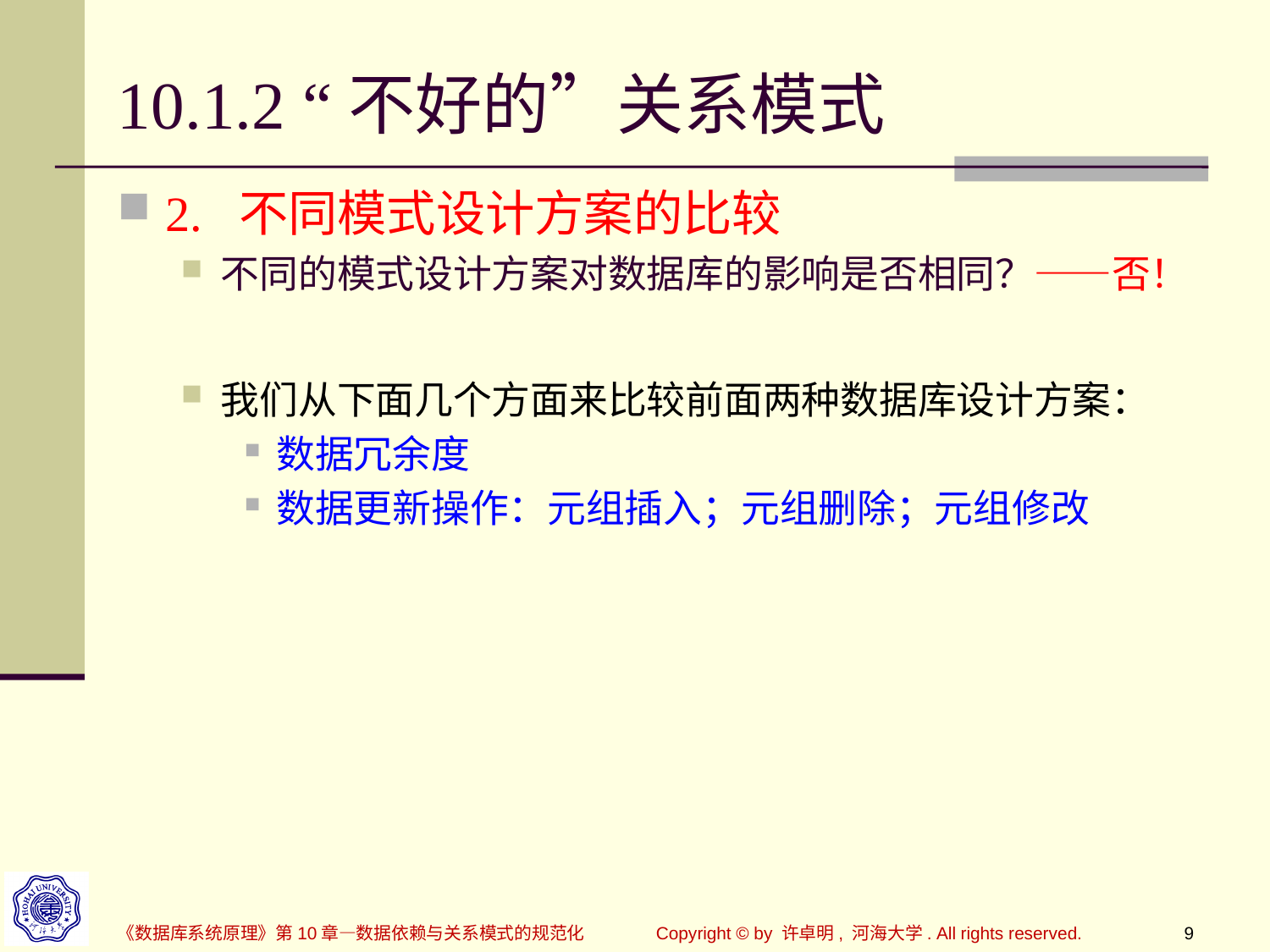

# 10.1.2 “不好的”关系模式
2.  不同模式设计方案的比较
不同的模式设计方案对数据库的影响是否相同？——否！

我们从下面几个方面来比较前面两种数据库设计方案：
数据冗余度
数据更新操作：元组插入；元组删除；元组修改
《数据库系统原理》第10章—数据依赖与关系模式的规范化
Copyright © by 许卓明, 河海大学. All rights reserved.
9